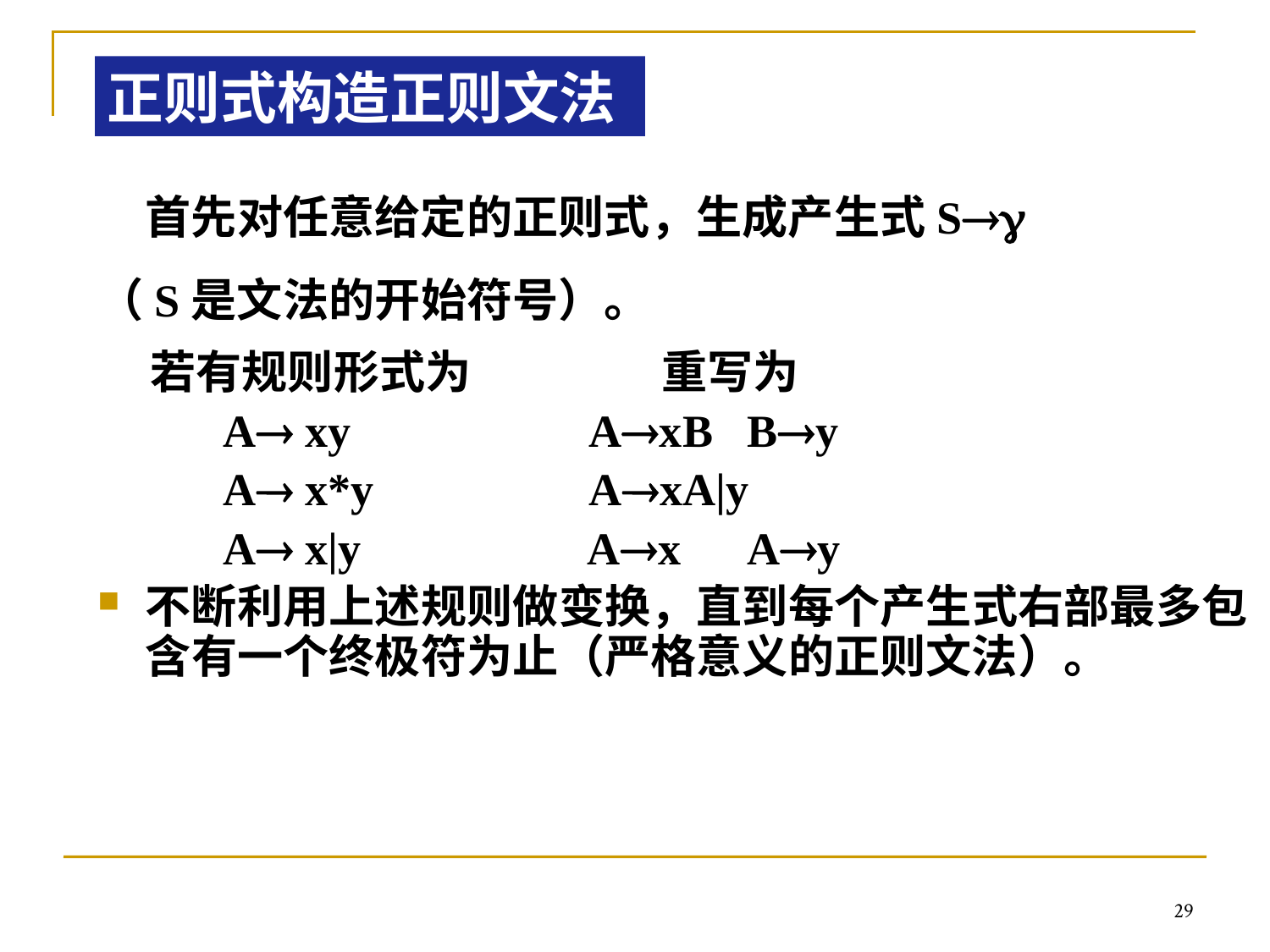

正则式构造正则文法
	首先对任意给定的正则式，生成产生式S→γ
（S是文法的开始符号）。
    若有规则形式为	             重写为
           A→ xy                     A→xB   B→y
           A→ x*y                   A→xA|y
           A→ x|y                    A→x      A→y
不断利用上述规则做变换，直到每个产生式右部最多包含有一个终极符为止（严格意义的正则文法）。
29